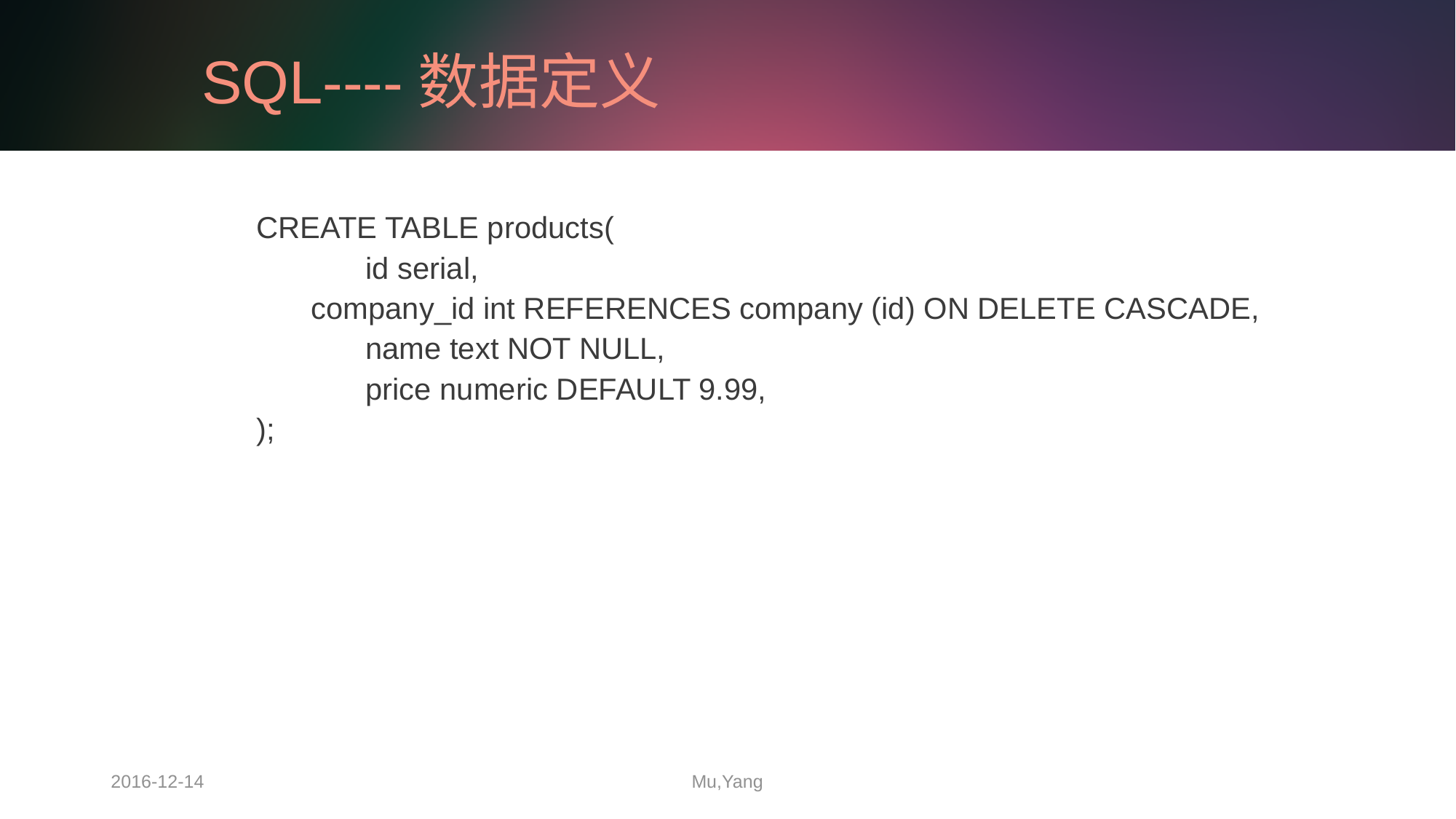

# SQL----数据定义
CREATE TABLE products(
	id serial,
	company_id int REFERENCES company (id) ON DELETE CASCADE,
	name text NOT NULL,
	price numeric DEFAULT 9.99,
);
2016-12-14
Mu,Yang
59